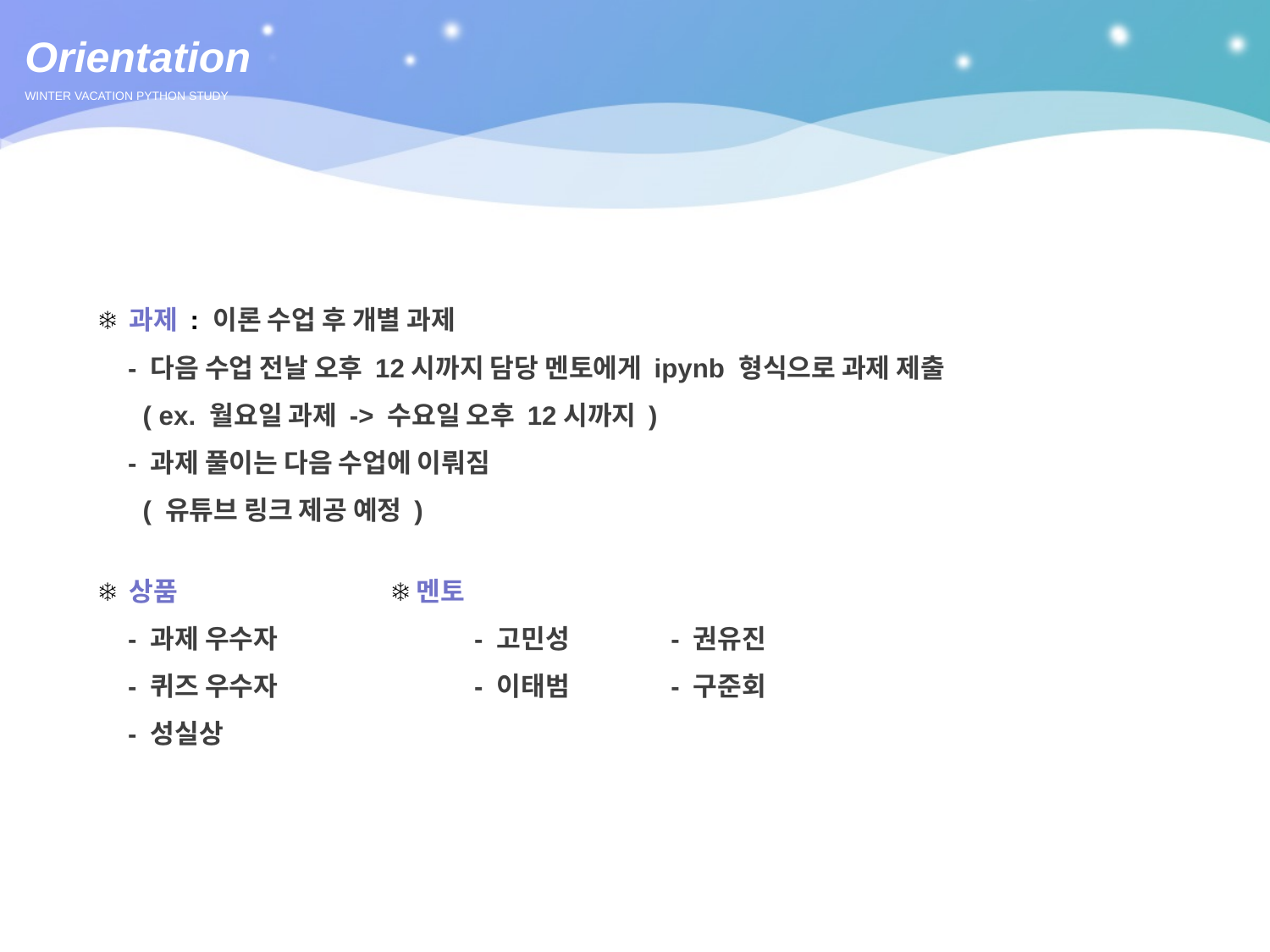

Orientation
WINTER VACATION PYTHON STUDY
❄ 과제 : 이론 수업 후 개별 과제
    - 다음 수업 전날 오후 12시까지 담당 멘토에게 ipynb 형식으로 과제 제출
      ( ex. 월요일 과제 -> 수요일 오후 12시까지 )
    - 과제 풀이는 다음 수업에 이뤄짐
      ( 유튜브 링크 제공 예정 )

❄ 상품                                    ❄ 멘토
    - 과제 우수자                                - 고민성                - 권유진
    - 퀴즈 우수자                                - 이태범                - 구준회
    - 성실상